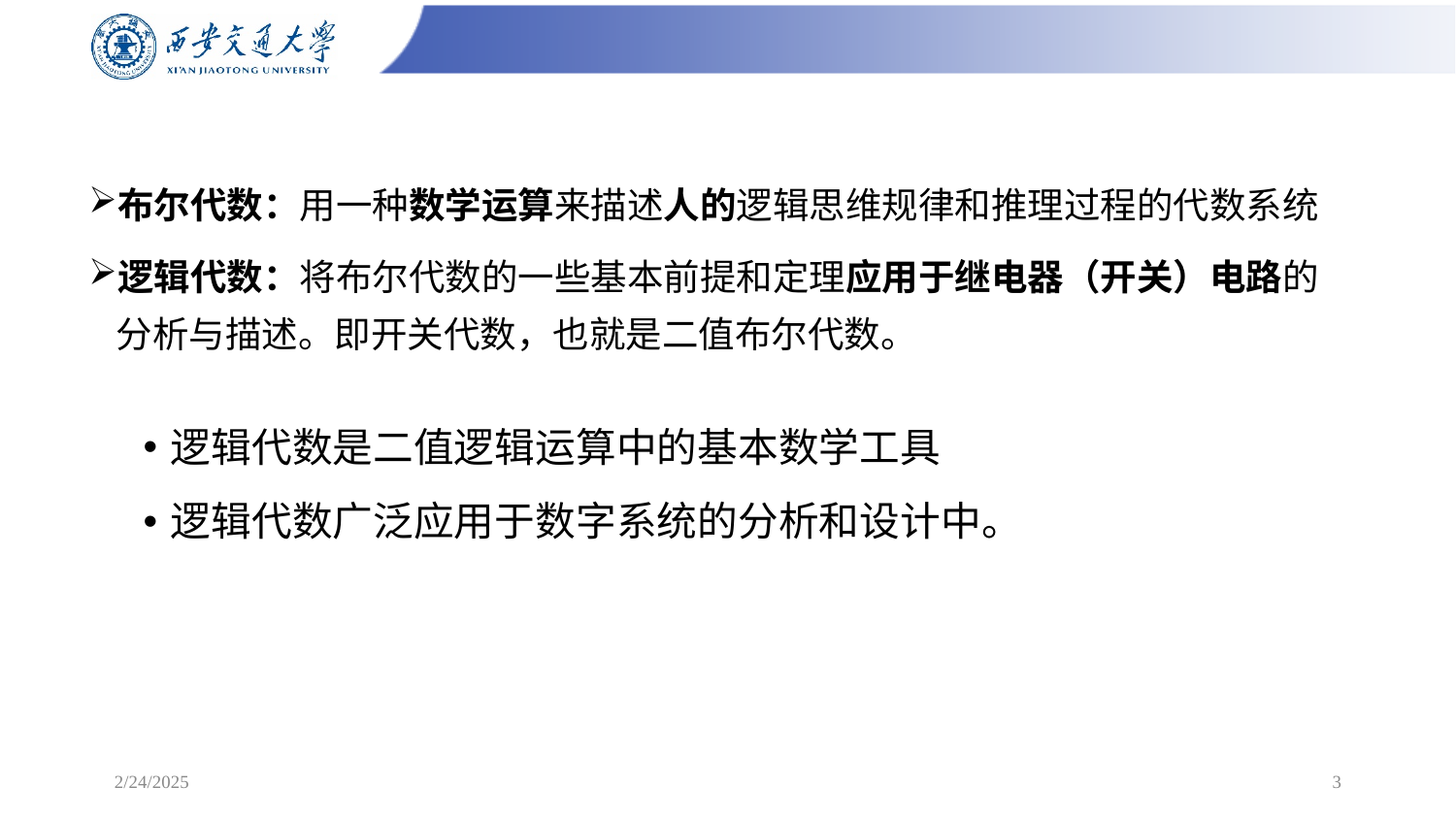

# 布尔代数：用一种数学运算来描述人的逻辑思维规律和推理过程的代数系统
逻辑代数：将布尔代数的一些基本前提和定理应用于继电器（开关）电路的分析与描述。即开关代数，也就是二值布尔代数。

逻辑代数是二值逻辑运算中的基本数学工具
逻辑代数广泛应用于数字系统的分析和设计中。
2/24/2025
3